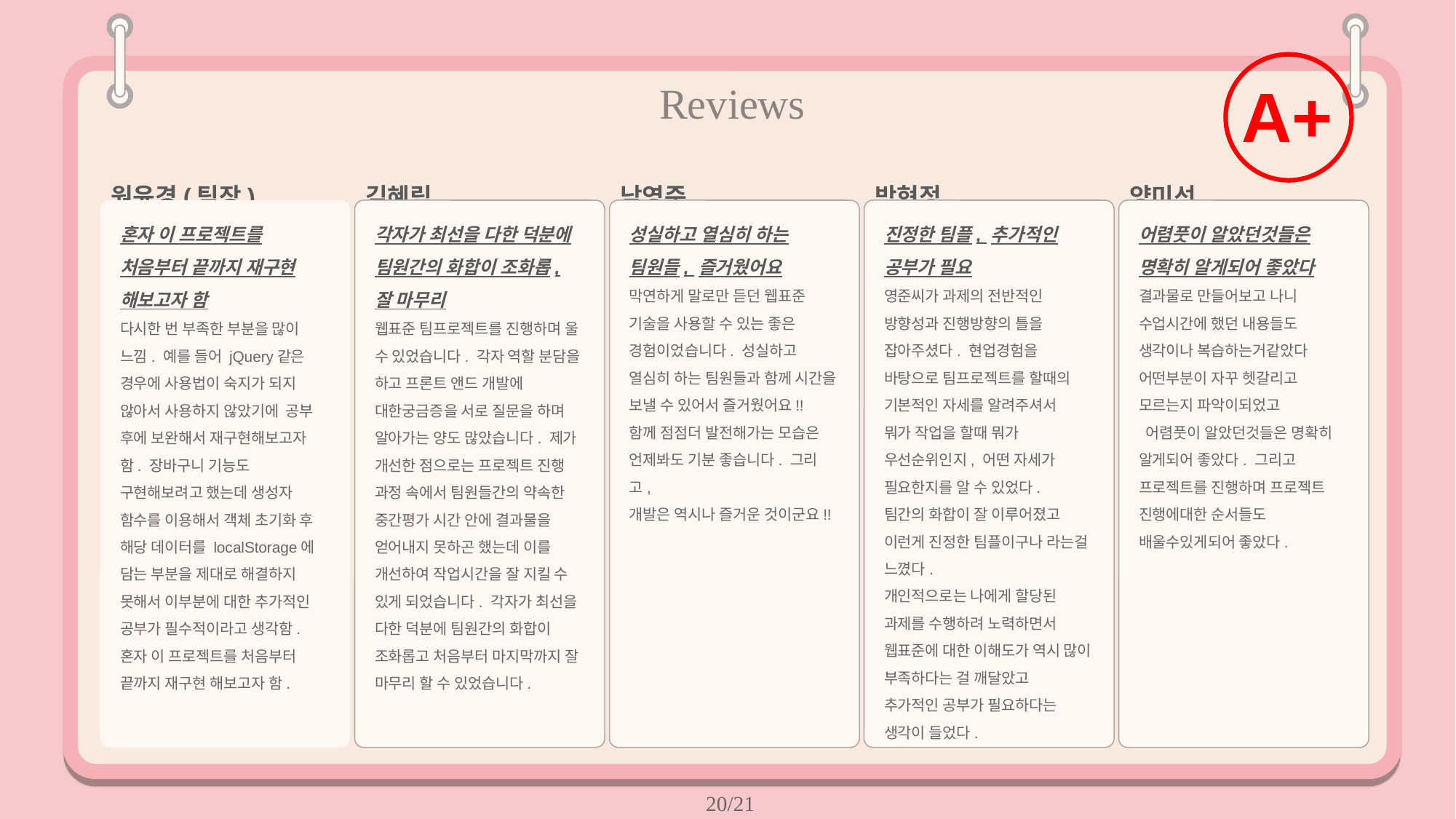

A+

Reviews
김혜림

각자가 최선을 다한 덕분에 팀원간의 화합이 조화롭, 잘 마무리
웹표준 팀프로젝트를 진행하며 울 수 있었습니다. 각자 역할 분담을 하고 프론트 앤드 개발에 대한궁금증을 서로 질문을 하며 알아가는 양도 많았습니다. 제가 개선한 점으로는 프로젝트 진행 과정 속에서 팀원들간의 약속한 중간평가 시간 안에 결과물을 얻어내지 못하곤 했는데 이를 개선하여 작업시간을 잘 지킬 수 있게 되었습니다. 각자가 최선을 다한 덕분에 팀원간의 화합이 조화롭고 처음부터 마지막까지 잘 마무리 할 수 있었습니다.

남영준

성실하고 열심히 하는 팀원들, 즐거웠어요
막연하게 말로만 듣던 웹표준 기술을 사용할 수 있는 좋은 경험이었습니다. 성실하고 열심히 하는 팀원들과 함께 시간을 보낼 수 있어서 즐거웠어요!!
함께 점점더 발전해가는 모습은 언제봐도 기분 좋습니다. 그리고,
개발은 역시나 즐거운 것이군요!!
양미선

어렴풋이 알았던것들은 명확히 알게되어 좋았다
결과물로 만들어보고 나니 수업시간에 했던 내용들도 생각이나 복습하는거같았다
어떤부분이 자꾸 헷갈리고 모르는지 파악이되었고
 어렴풋이 알았던것들은 명확히 알게되어 좋았다. 그리고 프로젝트를 진행하며 프로젝트 진행에대한 순서들도 배울수있게되어 좋았다.
박현정

진정한 팀플, 추가적인 공부가 필요
영준씨가 과제의 전반적인 방향성과 진행방향의 틀을 잡아주셨다. 현업경험을 바탕으로 팀프로젝트를 할때의 기본적인 자세를 알려주셔서
뭐가 작업을 할때 뭐가 우선순위인지, 어떤 자세가 필요한지를 알 수 있었다.
팀간의 화합이 잘 이루어졌고
이런게 진정한 팀플이구나 라는걸 느꼈다.
개인적으로는 나에게 할당된 과제를 수행하려 노력하면서
웹표준에 대한 이해도가 역시 많이 부족하다는 걸 깨달았고
추가적인 공부가 필요하다는 생각이 들었다.
원윤경(팀장)

혼자 이 프로젝트를 처음부터 끝까지 재구현 해보고자 함
다시한 번 부족한 부분을 많이 느낌. 예를 들어 jQuery같은 경우에 사용법이 숙지가 되지 않아서 사용하지 않았기에  공부 후에 보완해서 재구현해보고자 함. 장바구니 기능도 구현해보려고 했는데 생성자 함수를 이용해서 객체 초기화 후 해당 데이터를 localStorage에 담는 부분을 제대로 해결하지 못해서 이부분에 대한 추가적인 공부가 필수적이라고 생각함.
혼자 이 프로젝트를 처음부터 끝까지 재구현 해보고자 함.
20/21